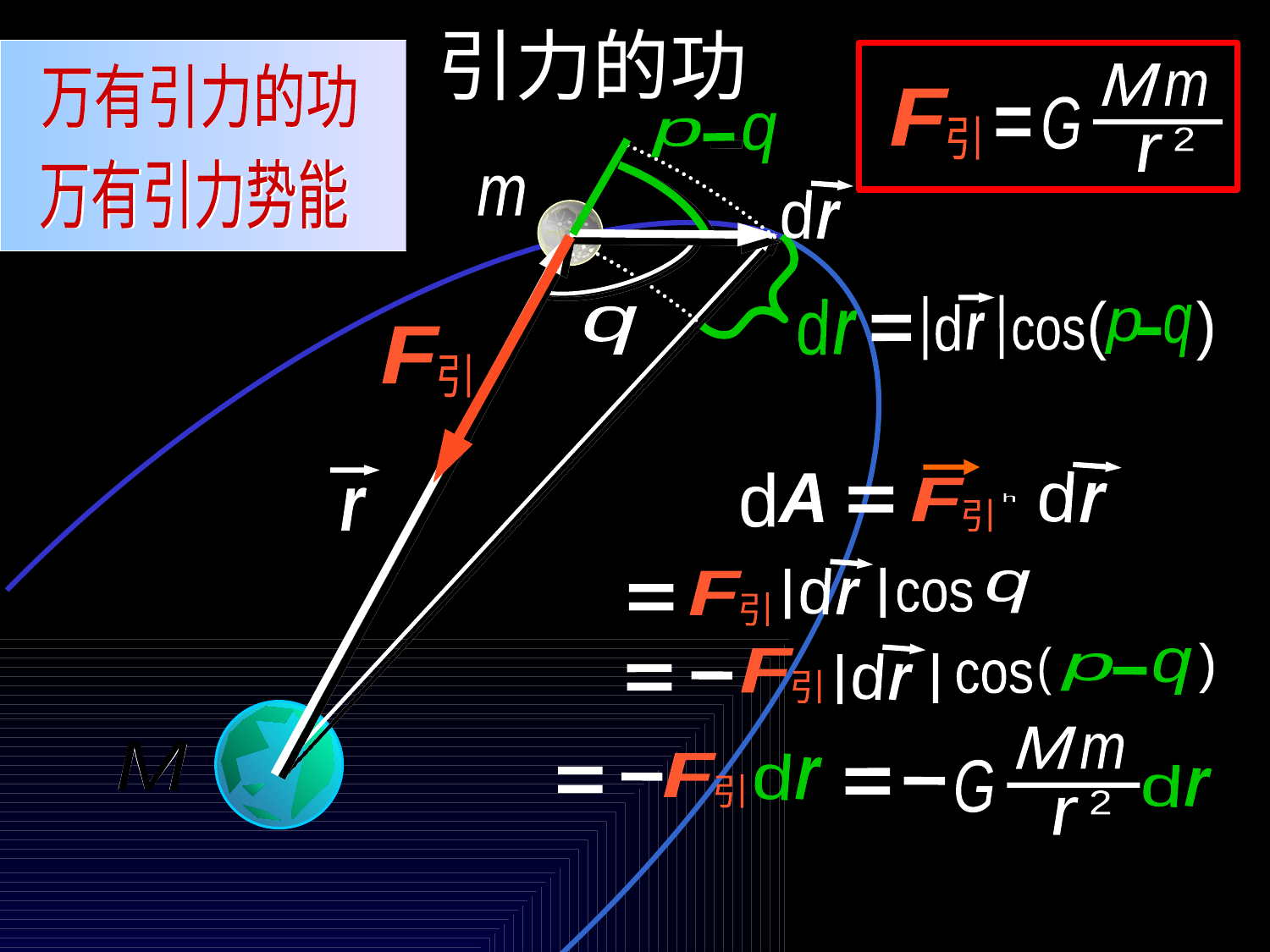

引力的功

万有引力的功
万有引力的功
万有引力势能
万有引力势能

M
m
G

2
r
F
引

θ
π

m

r
d

r
d
(
)
θ
π

cos

d
r
θ
F
引

r
d

d
A
F
引

h

r
d

θ
cos
F
引

)
(

r
d

F
引
θ

π
cos

M
m
G

2
r
d
r
d
r
F
引

r

M
M